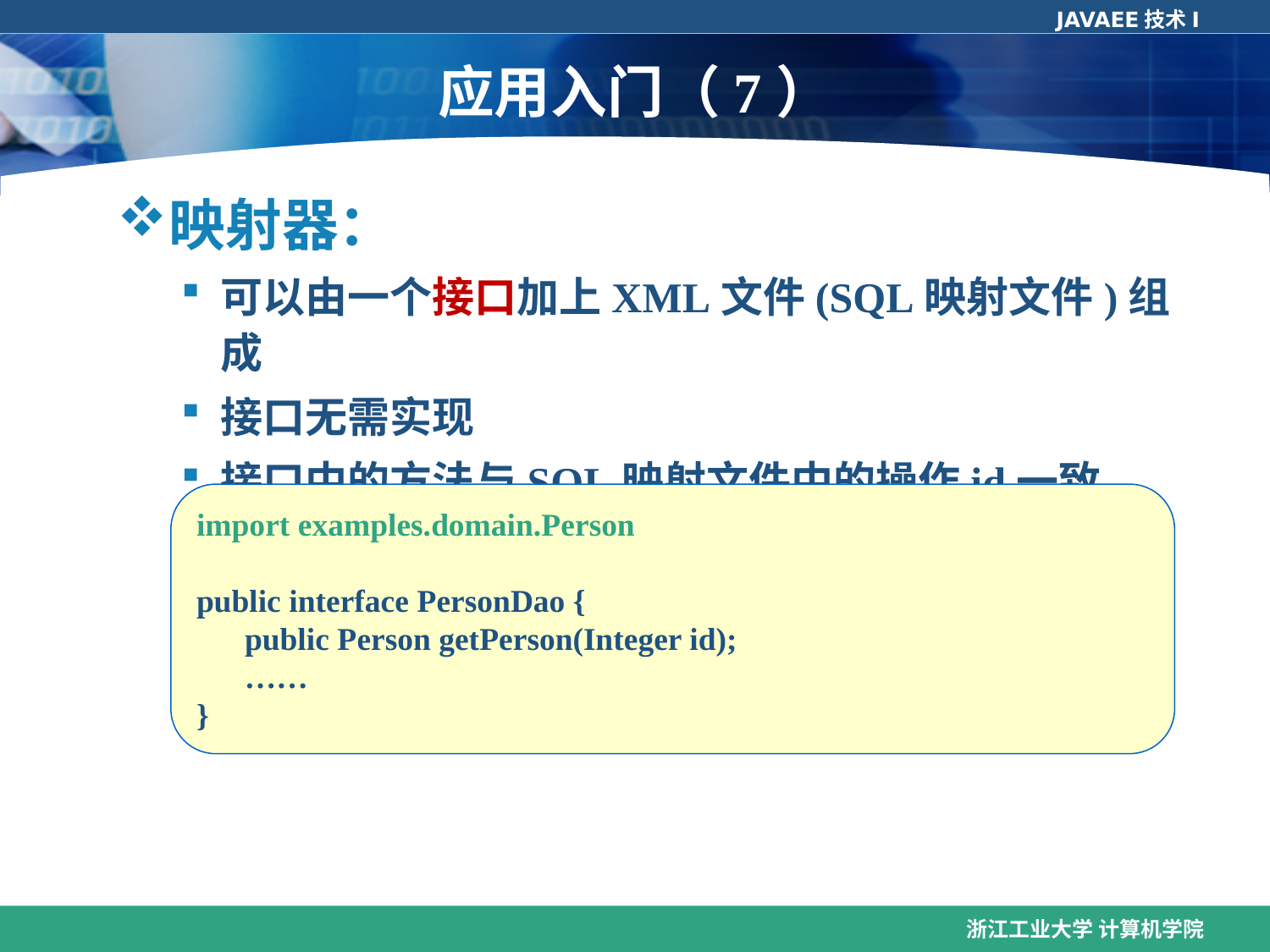

# 应用入门（7）
映射器：
可以由一个接口加上XML文件(SQL映射文件)组成
接口无需实现
接口中的方法与SQL映射文件中的操作id一致
import examples.domain.Person

public interface PersonDao {
      public Person getPerson(Integer id);
      ……
}